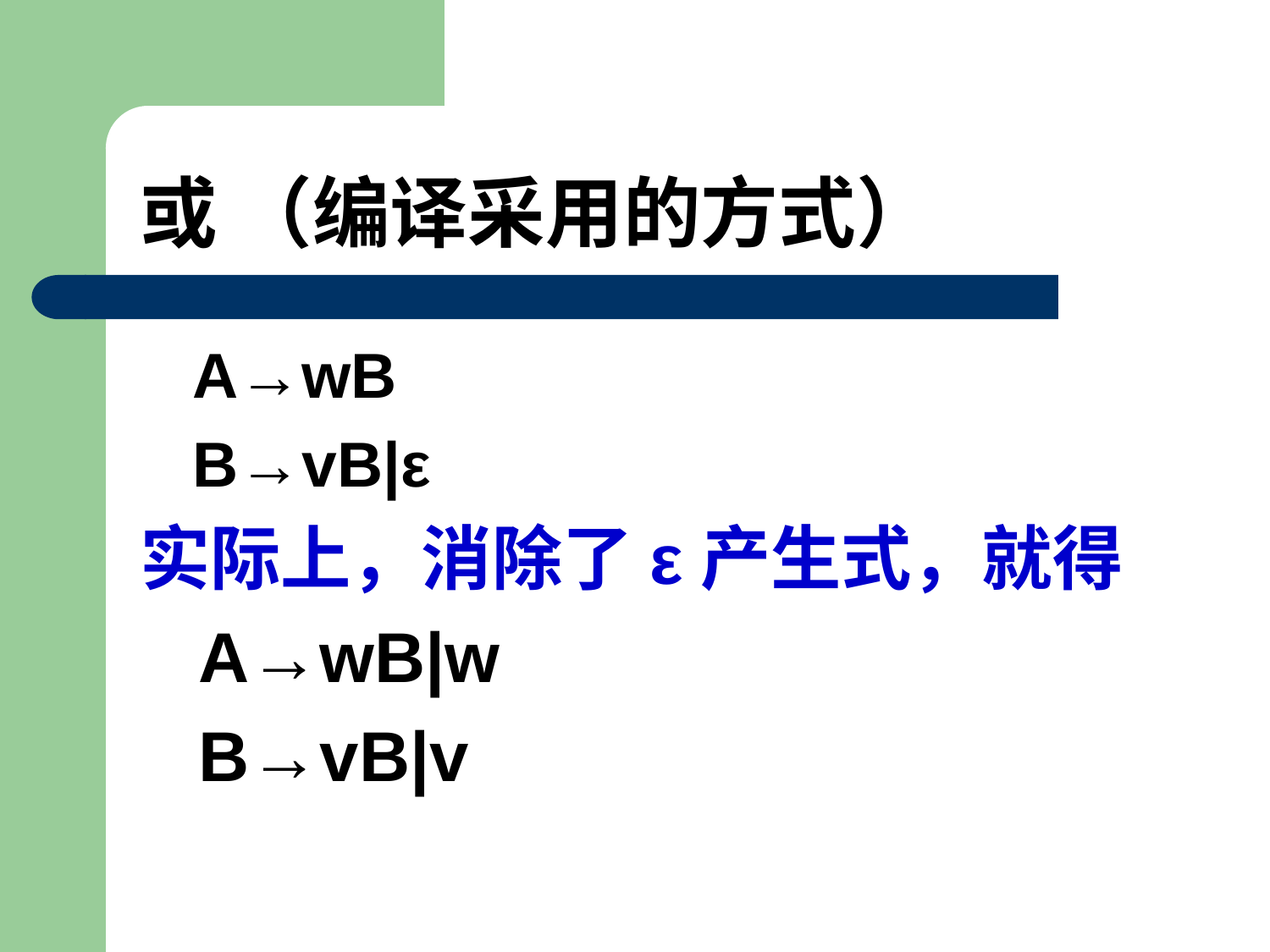

# 或 （编译采用的方式）
   A→wB
   B→vB|ε
实际上，消除了ε产生式，就得
   A→wB|w
   B→vB|v